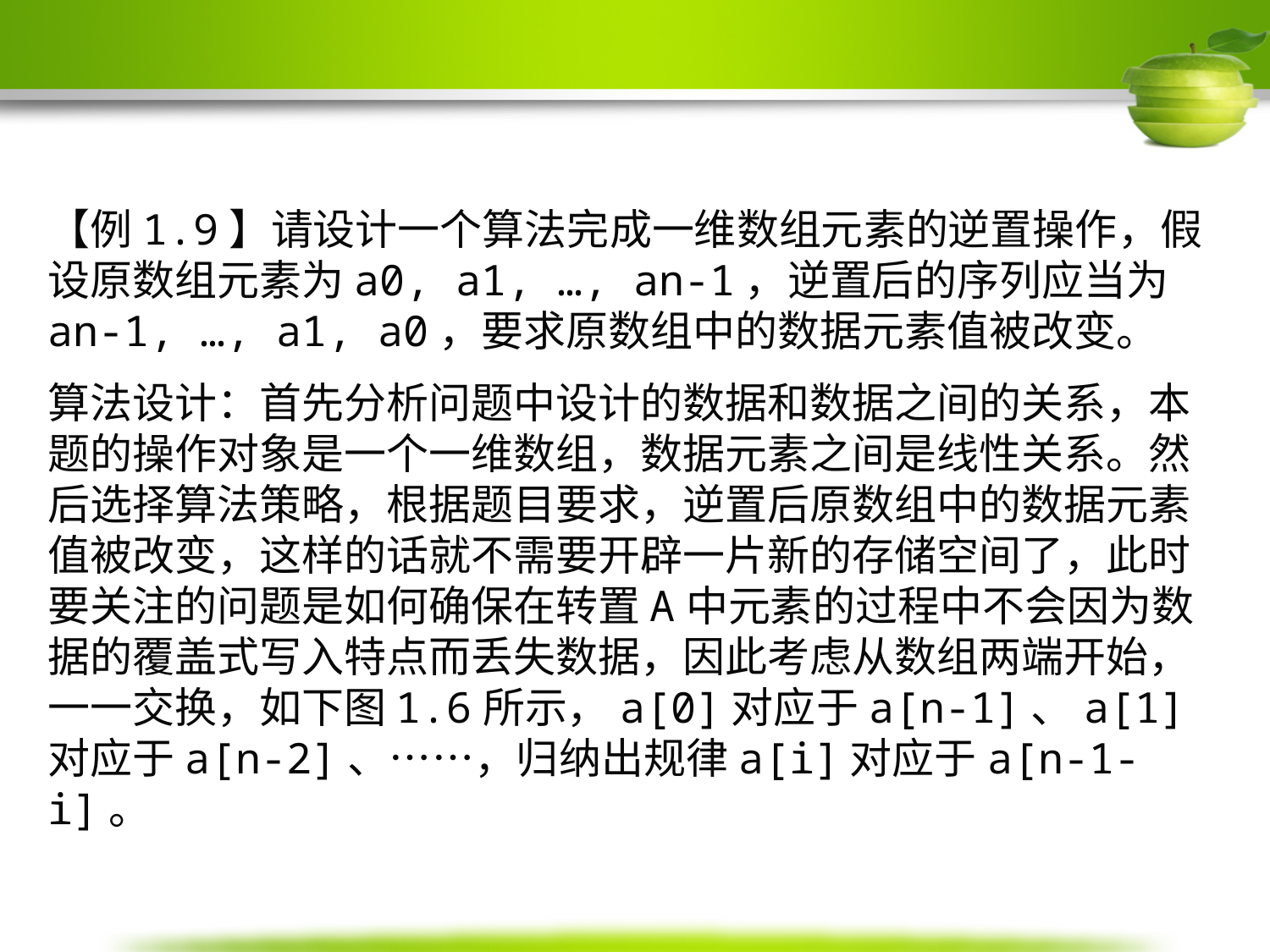

【例1.9】请设计一个算法完成一维数组元素的逆置操作，假设原数组元素为a0, a1, …, an-1，逆置后的序列应当为an-1, …, a1, a0，要求原数组中的数据元素值被改变。
算法设计：首先分析问题中设计的数据和数据之间的关系，本题的操作对象是一个一维数组，数据元素之间是线性关系。然后选择算法策略，根据题目要求，逆置后原数组中的数据元素值被改变，这样的话就不需要开辟一片新的存储空间了，此时要关注的问题是如何确保在转置A中元素的过程中不会因为数据的覆盖式写入特点而丢失数据，因此考虑从数组两端开始，一一交换，如下图1.6所示，a[0]对应于a[n-1]、a[1]对应于a[n-2]、……，归纳出规律a[i]对应于a[n-1-i]。